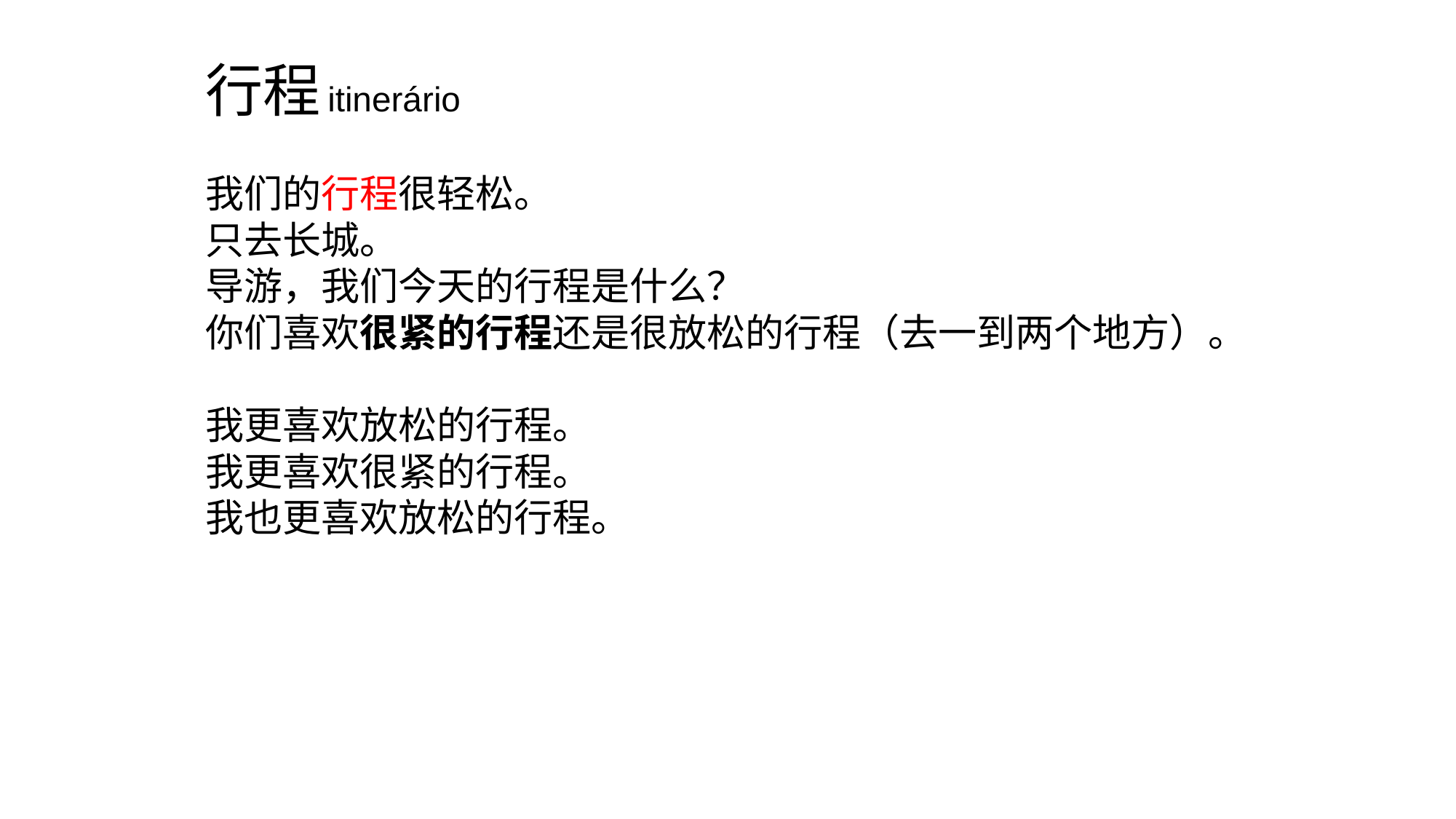

# 行程itinerário 我们的行程很轻松。 只去长城。 导游，我们今天的行程是什么？ 你们喜欢很紧的行程还是很放松的行程（去一到两个地方）。 我更喜欢放松的行程。 我更喜欢很紧的行程。 我也更喜欢放松的行程。